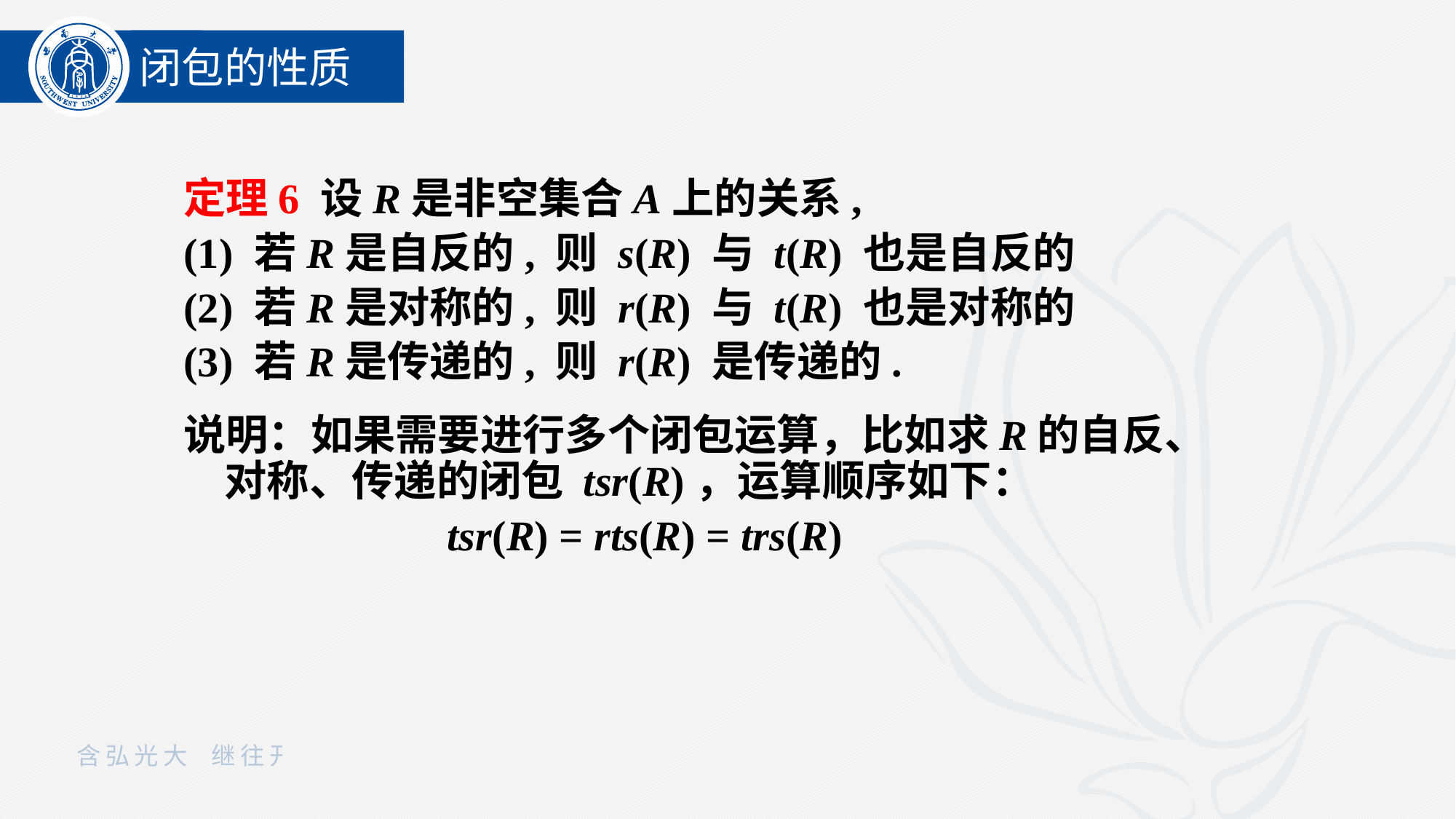

闭包的性质
定理6 设R是非空集合A上的关系,
(1) 若R是自反的, 则 s(R) 与 t(R) 也是自反的
(2) 若R是对称的, 则 r(R) 与 t(R) 也是对称的
(3) 若R是传递的, 则 r(R) 是传递的.
说明：如果需要进行多个闭包运算，比如求R的自反、对称、传递的闭包 tsr(R)，运算顺序如下：
                         tsr(R) = rts(R) = trs(R)